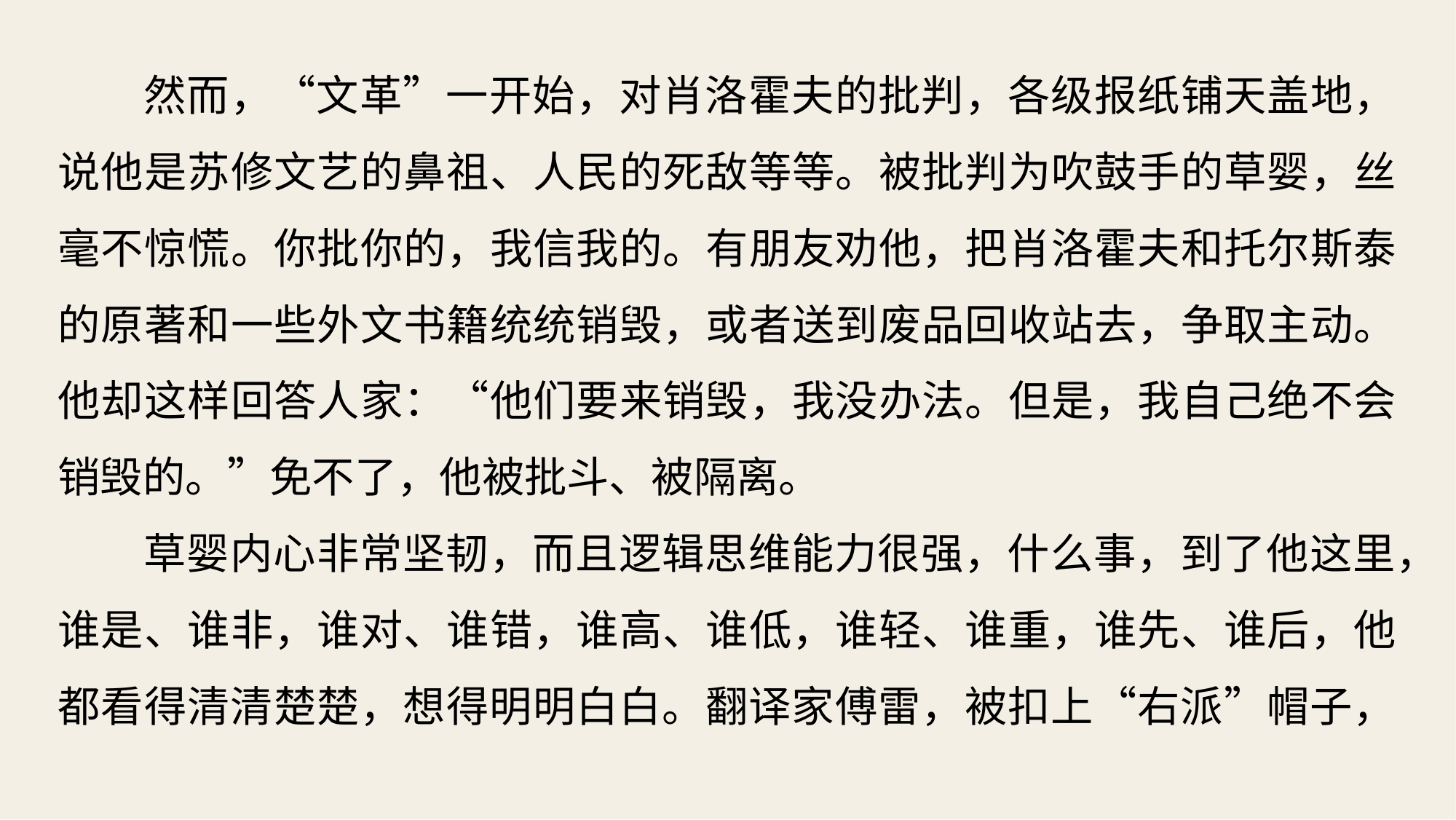

然而，“文革”一开始，对肖洛霍夫的批判，各级报纸铺天盖地，说他是苏修文艺的鼻祖、人民的死敌等等。被批判为吹鼓手的草婴，丝毫不惊慌。你批你的，我信我的。有朋友劝他，把肖洛霍夫和托尔斯泰的原著和一些外文书籍统统销毁，或者送到废品回收站去，争取主动。他却这样回答人家：“他们要来销毁，我没办法。但是，我自己绝不会销毁的。”免不了，他被批斗、被隔离。
草婴内心非常坚韧，而且逻辑思维能力很强，什么事，到了他这里，谁是、谁非，谁对、谁错，谁高、谁低，谁轻、谁重，谁先、谁后，他都看得清清楚楚，想得明明白白。翻译家傅雷，被扣上“右派”帽子，